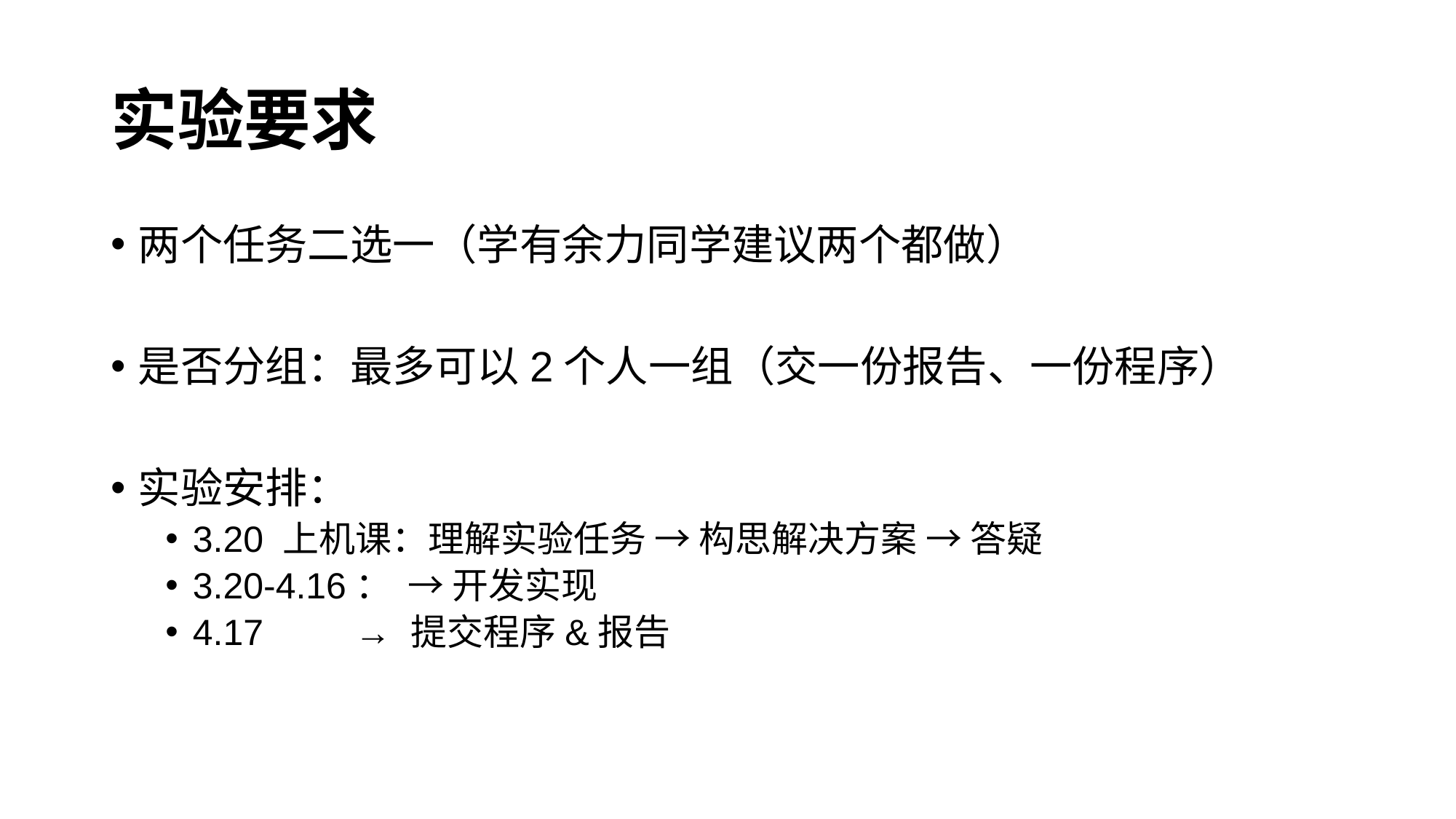

# 实验要求
两个任务二选一（学有余力同学建议两个都做）

是否分组：最多可以2个人一组（交一份报告、一份程序）

实验安排：
3.20 上机课：理解实验任务 → 构思解决方案 → 答疑
3.20-4.16：  → 开发实现
4.17         → 提交程序&报告